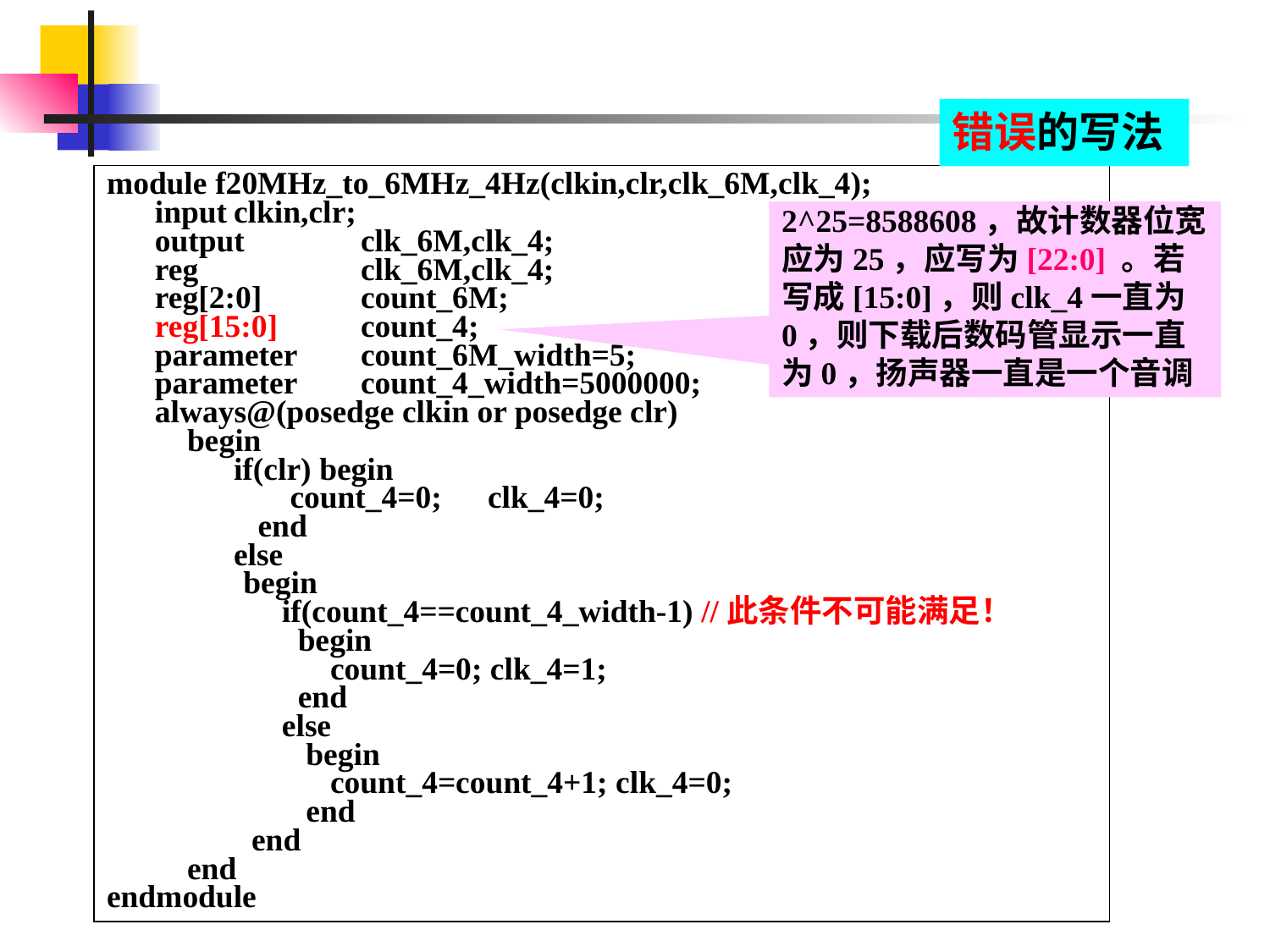

错误的写法
module f20MHz_to_6MHz_4Hz(clkin,clr,clk_6M,clk_4);
      input	clkin,clr;
      output	clk_6M,clk_4;
      reg		clk_6M,clk_4;
      reg[2:0]	count_6M;
      reg[15:0]	count_4;
      parameter	count_6M_width=5;
      parameter	count_4_width=5000000;
      always@(posedge clkin or posedge clr)
          begin
	if(clr) begin
	       count_4=0;	clk_4=0;
	   end
	else
                 begin
	      if(count_4==count_4_width-1) //此条件不可能满足！
	        begin
	            count_4=0; clk_4=1;
	        end
	      else
	         begin
        	            count_4=count_4+1; clk_4=0;
	         end
                  end
          end
endmodule
2^25=8588608，故计数器位宽应为25，应写为[22:0] 。若写成[15:0]，则clk_4一直为0，则下载后数码管显示一直为0，扬声器一直是一个音调
# 212